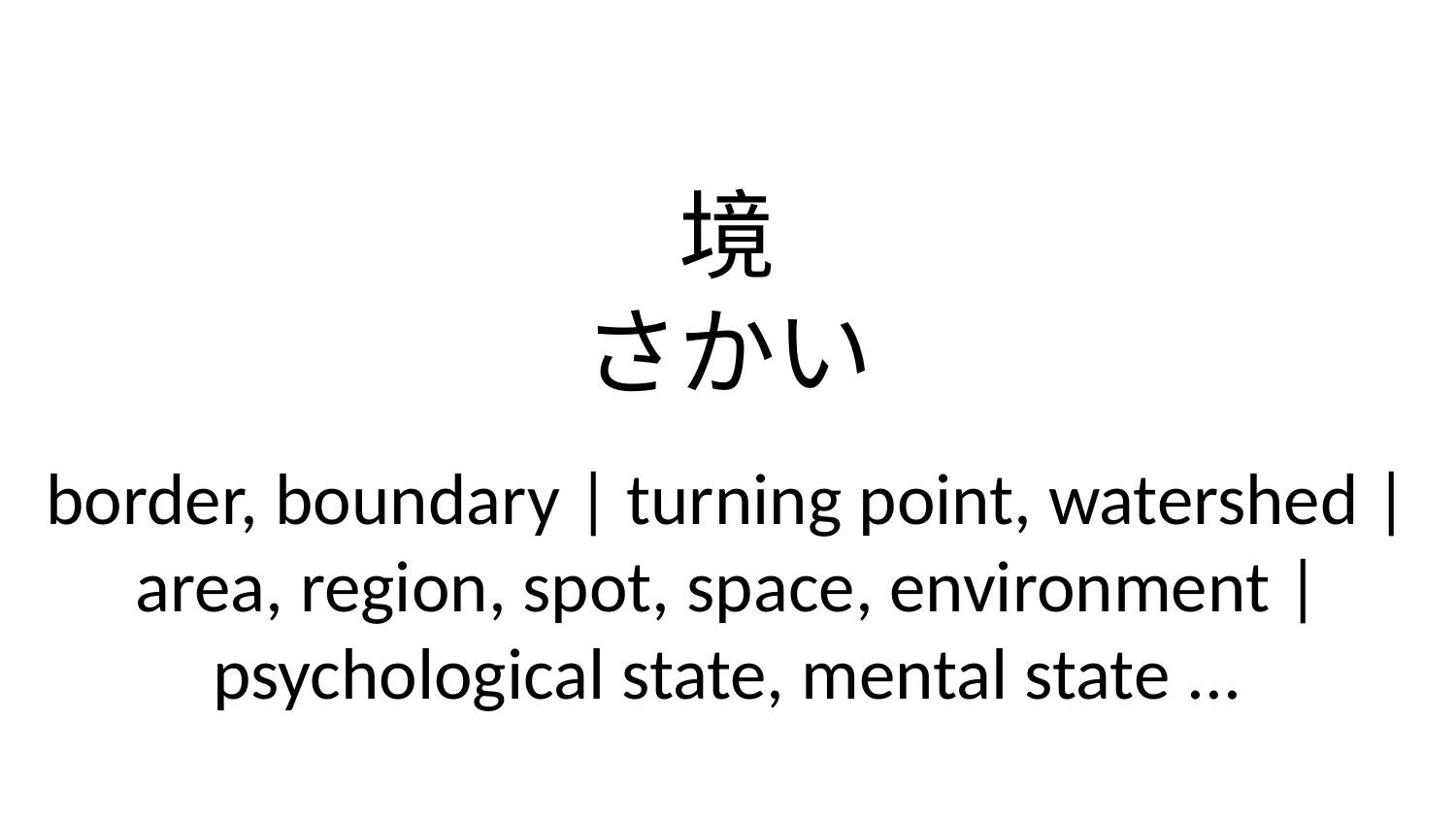

境
さかい
border, boundary | turning point, watershed | area, region, spot, space, environment | psychological state, mental state ...
69-70